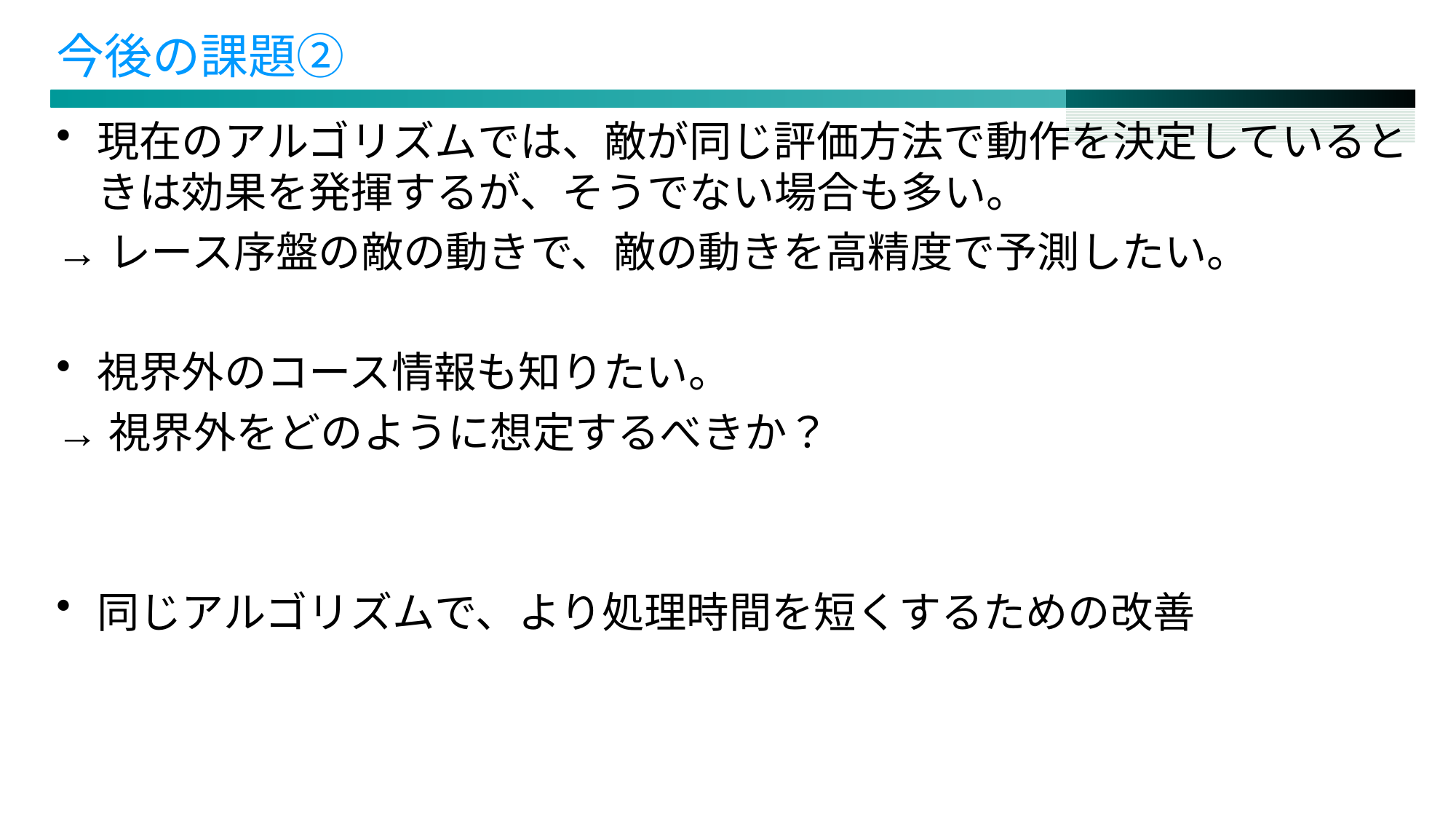

# 今後の課題②
現在のアルゴリズムでは、敵が同じ評価方法で動作を決定しているときは効果を発揮するが、そうでない場合も多い。
→レース序盤の敵の動きで、敵の動きを高精度で予測したい。

視界外のコース情報も知りたい。
→視界外をどのように想定するべきか？

同じアルゴリズムで、より処理時間を短くするための改善